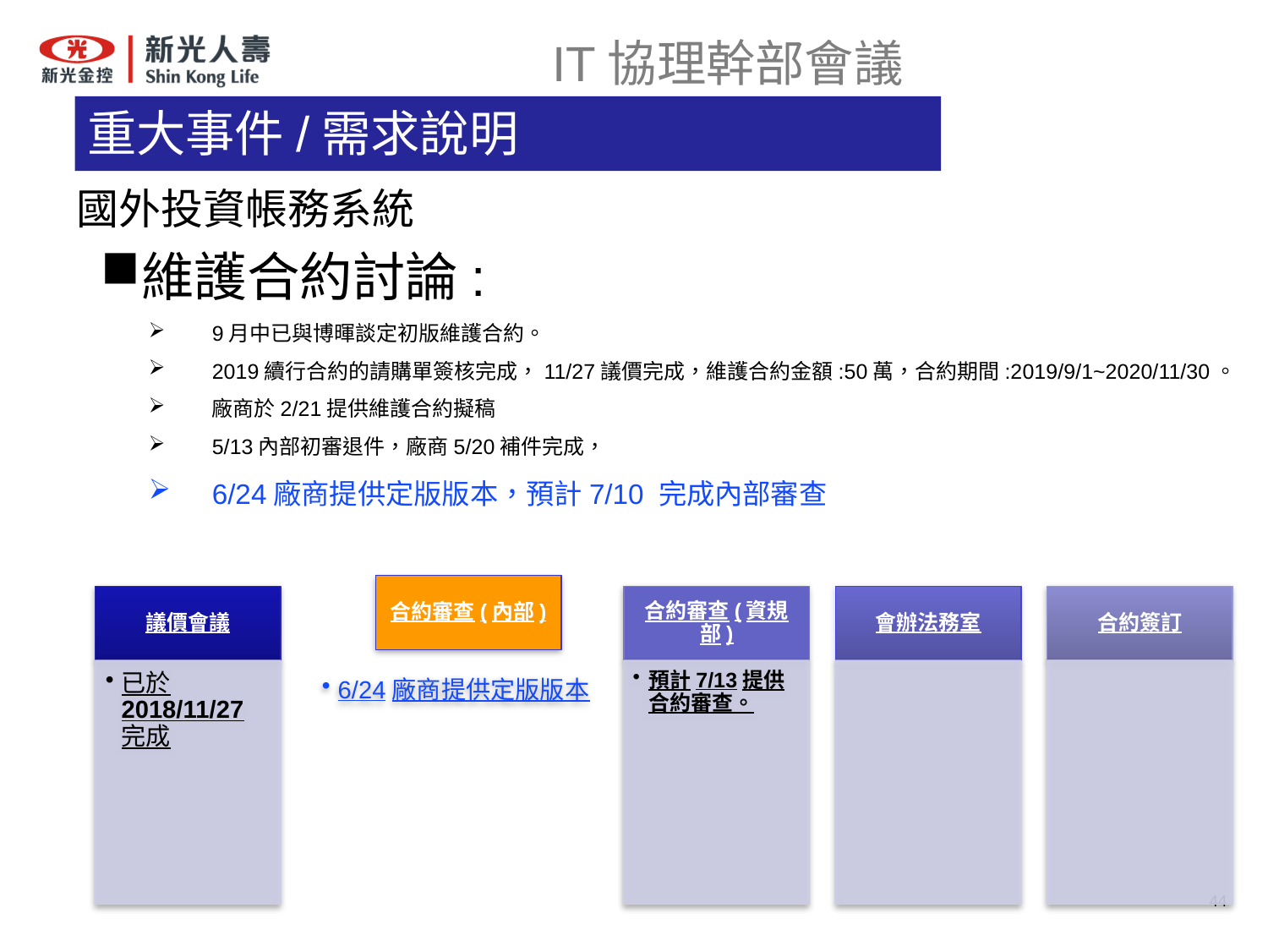

# 重大事件/需求說明
   國外投資帳務系統
維護合約討論:
9月中已與博暉談定初版維護合約。
2019續行合約的請購單簽核完成，11/27議價完成，維護合約金額:50萬，合約期間:2019/9/1~2020/11/30。
廠商於2/21提供維護合約擬稿
5/13內部初審退件，廠商5/20補件完成，
6/24廠商提供定版版本，預計7/10 完成內部審查
議價會議
已於2018/11/27完成
合約審查(內部)

6/24廠商提供定版版本

合約審查(資規部)
預計7/13提供合約審查。
會辦法務室

合約簽訂